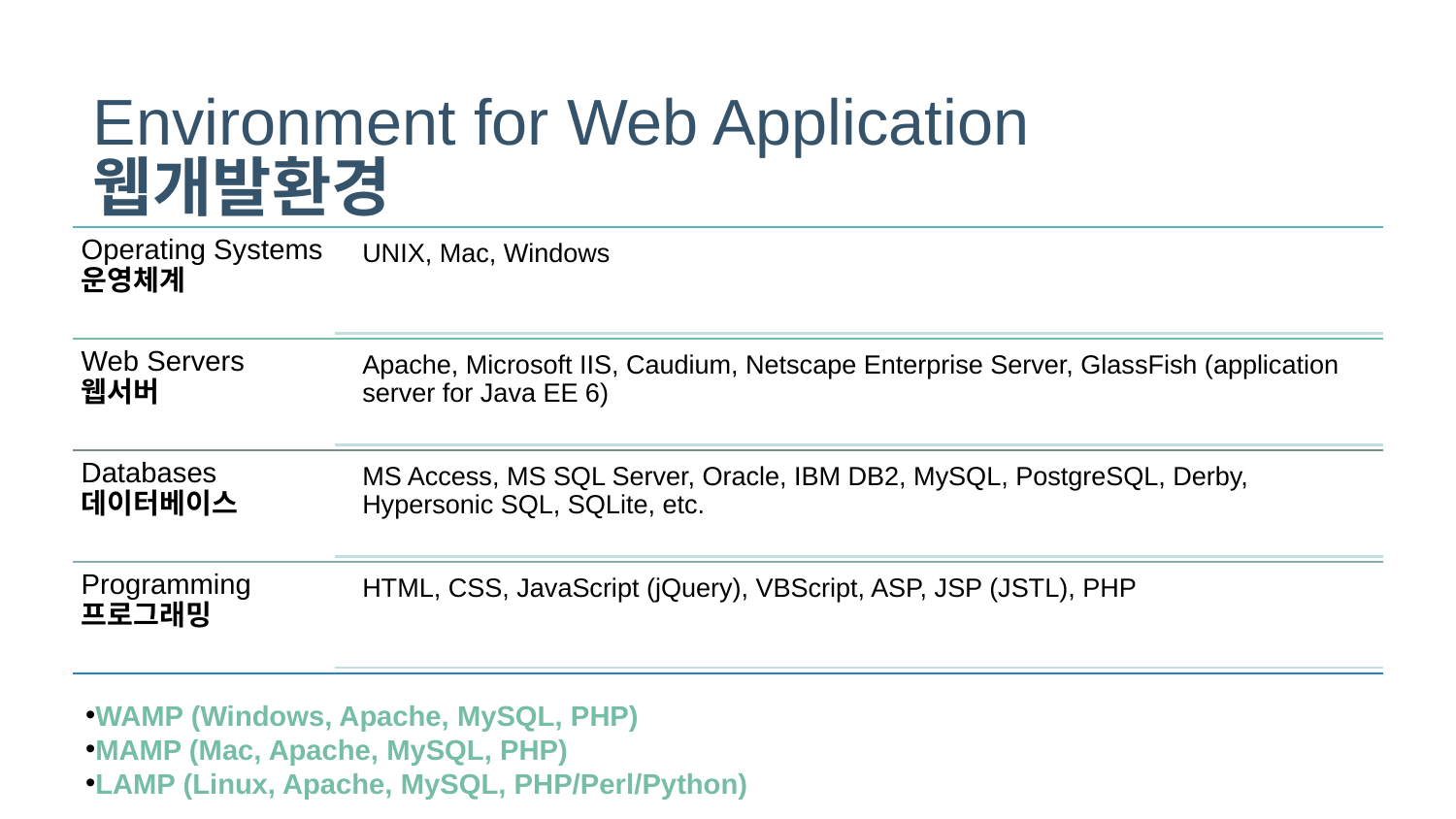

# Environment for Web Application 웹개발환경

Operating Systems 운영체계

UNIX, Mac, Windows

Web Servers 웹서버

Apache, Microsoft IIS, Caudium, Netscape Enterprise Server, GlassFish (application server for Java EE 6)

Databases 데이터베이스

MS Access, MS SQL Server, Oracle, IBM DB2, MySQL, PostgreSQL, Derby, Hypersonic SQL, SQLite, etc.

Programming 프로그래밍

HTML, CSS, JavaScript (jQuery), VBScript, ASP, JSP (JSTL), PHP

WAMP (Windows, Apache, MySQL, PHP)
MAMP (Mac, Apache, MySQL, PHP)
LAMP (Linux, Apache, MySQL, PHP/Perl/Python)